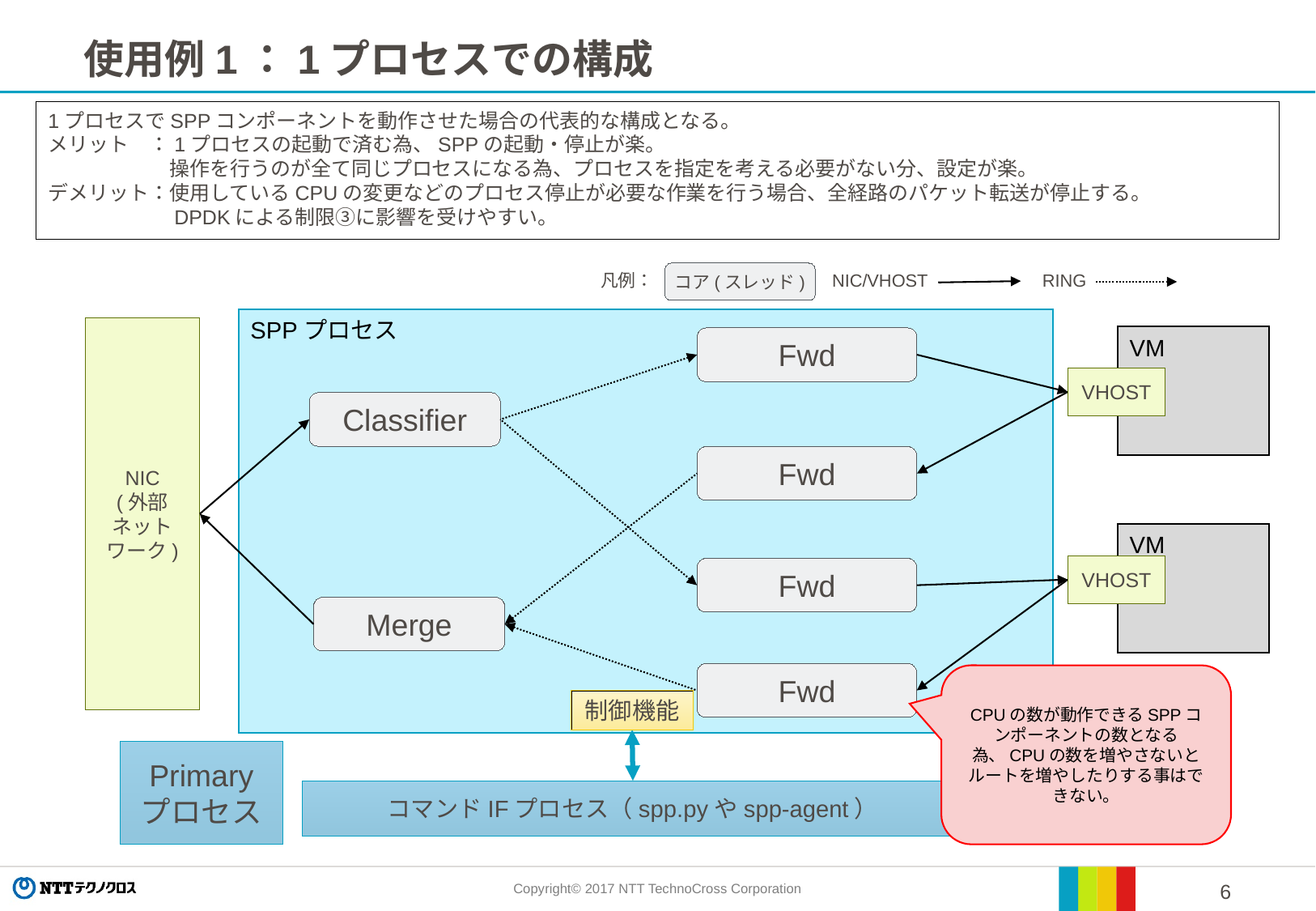

# 使用例1：1プロセスでの構成
1プロセスでSPPコンポーネントを動作させた場合の代表的な構成となる。
メリット　：1プロセスの起動で済む為、SPPの起動・停止が楽。
　　　　　　操作を行うのが全て同じプロセスになる為、プロセスを指定を考える必要がない分、設定が楽。
デメリット：使用しているCPUの変更などのプロセス停止が必要な作業を行う場合、全経路のパケット転送が停止する。
　　　　　　DPDKによる制限③に影響を受けやすい。
コア(スレッド)
凡例：
NIC/VHOST
RING
SPPプロセス
NIC
(外部ネットワーク)
VM
Fwd
VHOST
Classifier
Fwd
VM
VHOST
Fwd
Merge
Fwd
CPUの数が動作できるSPPコンポーネントの数となる為、CPUの数を増やさないとルートを増やしたりする事はできない。
制御機能
Primary
プロセス
コマンドIFプロセス（spp.pyやspp-agent）